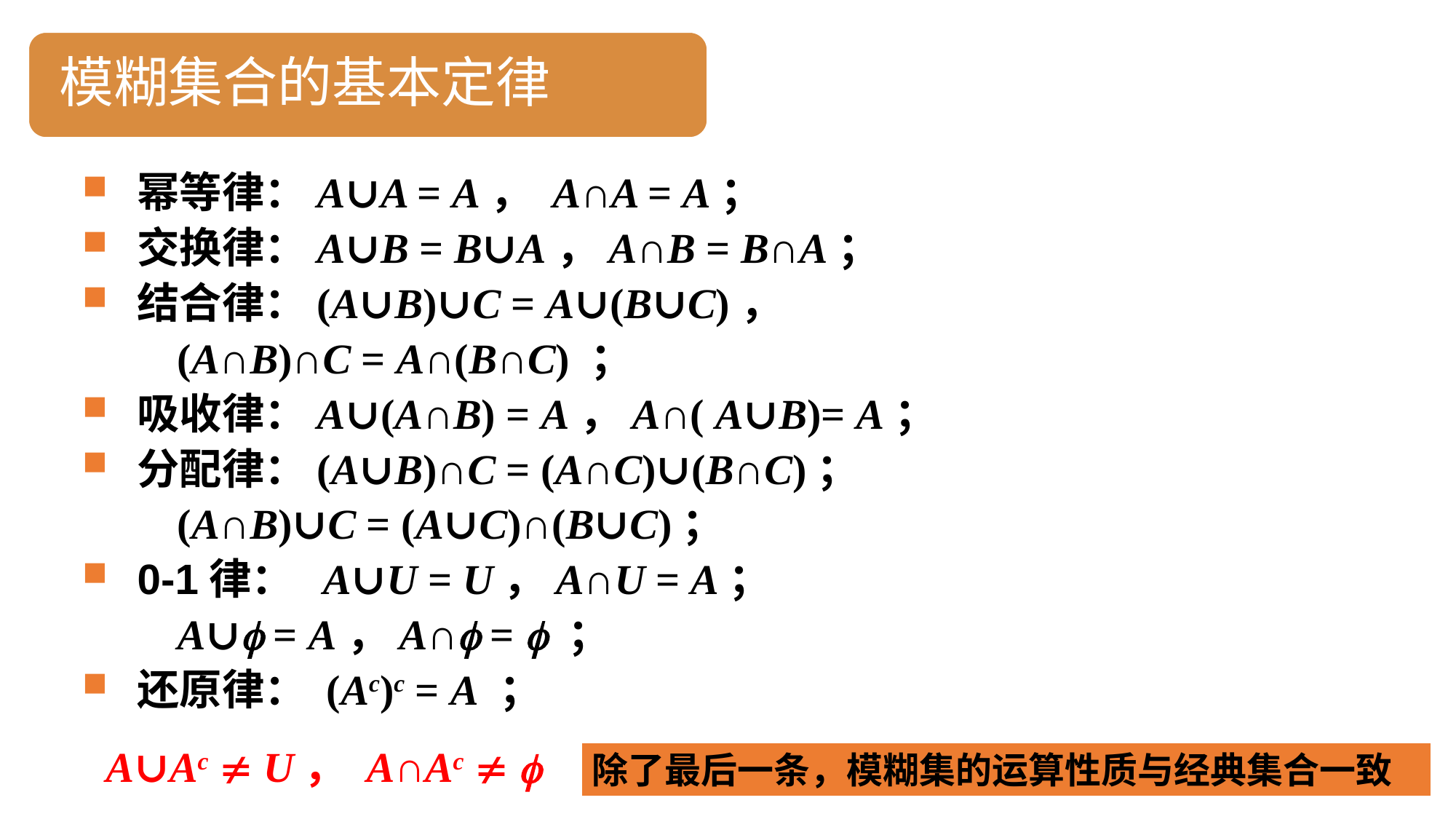

模糊集合的基本定律
幂等律：A∪A = A， A∩A = A；
交换律：A∪B = B∪A，A∩B = B∩A；
结合律：(A∪B)∪C = A∪(B∪C)，
        (A∩B)∩C = A∩(B∩C) ；
吸收律：A∪(A∩B) = A，A∩( A∪B)= A；
分配律：(A∪B)∩C = (A∩C)∪(B∩C)；
        (A∩B)∪C = (A∪C)∩(B∪C)；
0-1律：  A∪U = U，A∩U = A；
        A∪φ = A，A∩φ = φ ；
还原律： (Ac)c = A ；
A∪Ac ≠ U， A∩Ac ≠ φ
除了最后一条，模糊集的运算性质与经典集合一致